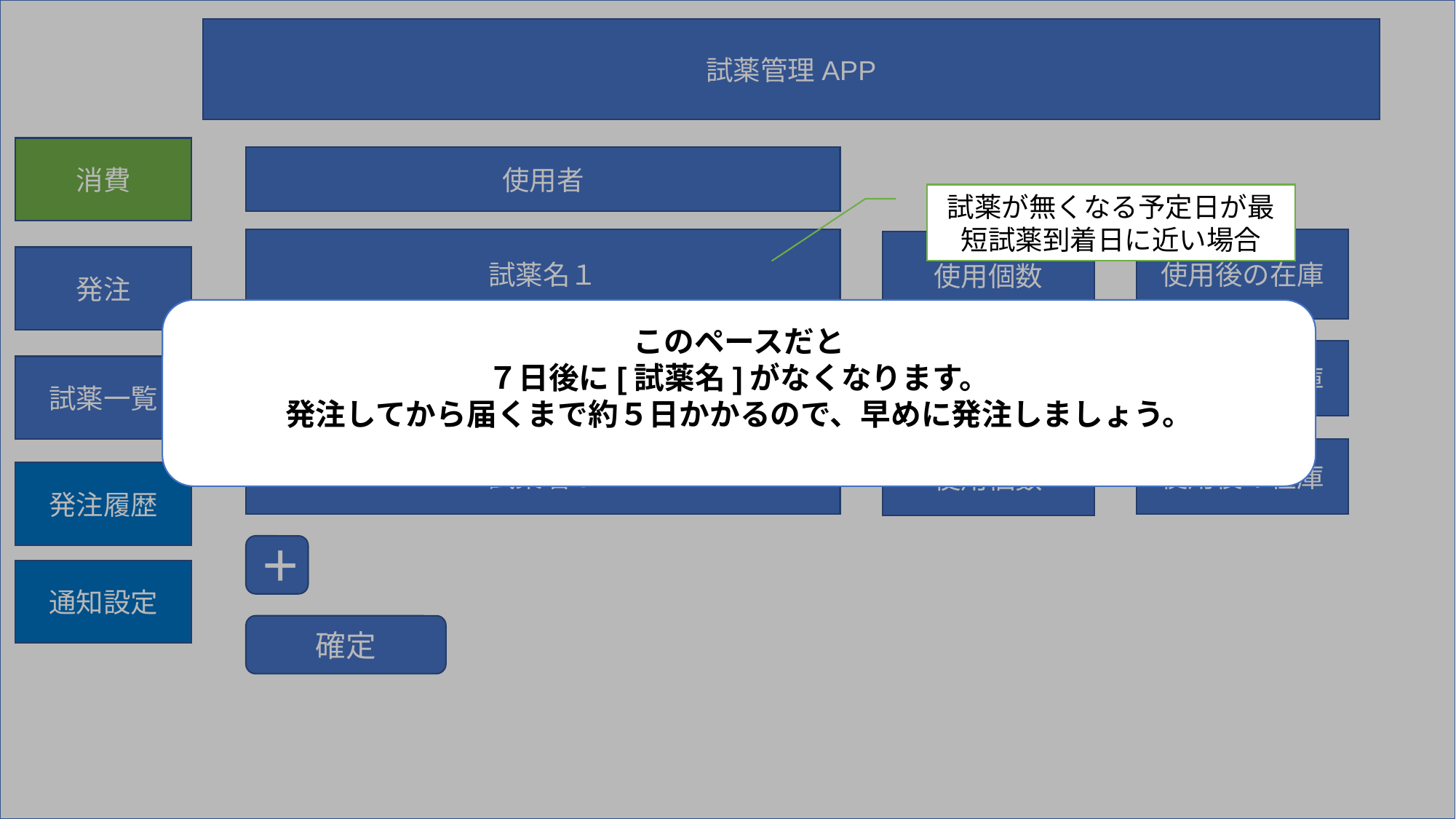

試薬管理APP
消費
使用者
試薬が無くなる予定日が最短試薬到着日に近い場合
試薬名１
使用後の在庫
使用個数
発注
このペースだと
７日後に[試薬名]がなくなります。
発注してから届くまで約５日かかるので、早めに発注しましょう。

試薬名２
使用後の在庫
使用個数
試薬一覧
試薬名３
使用後の在庫
使用個数
発注履歴
＋
通知設定
確定